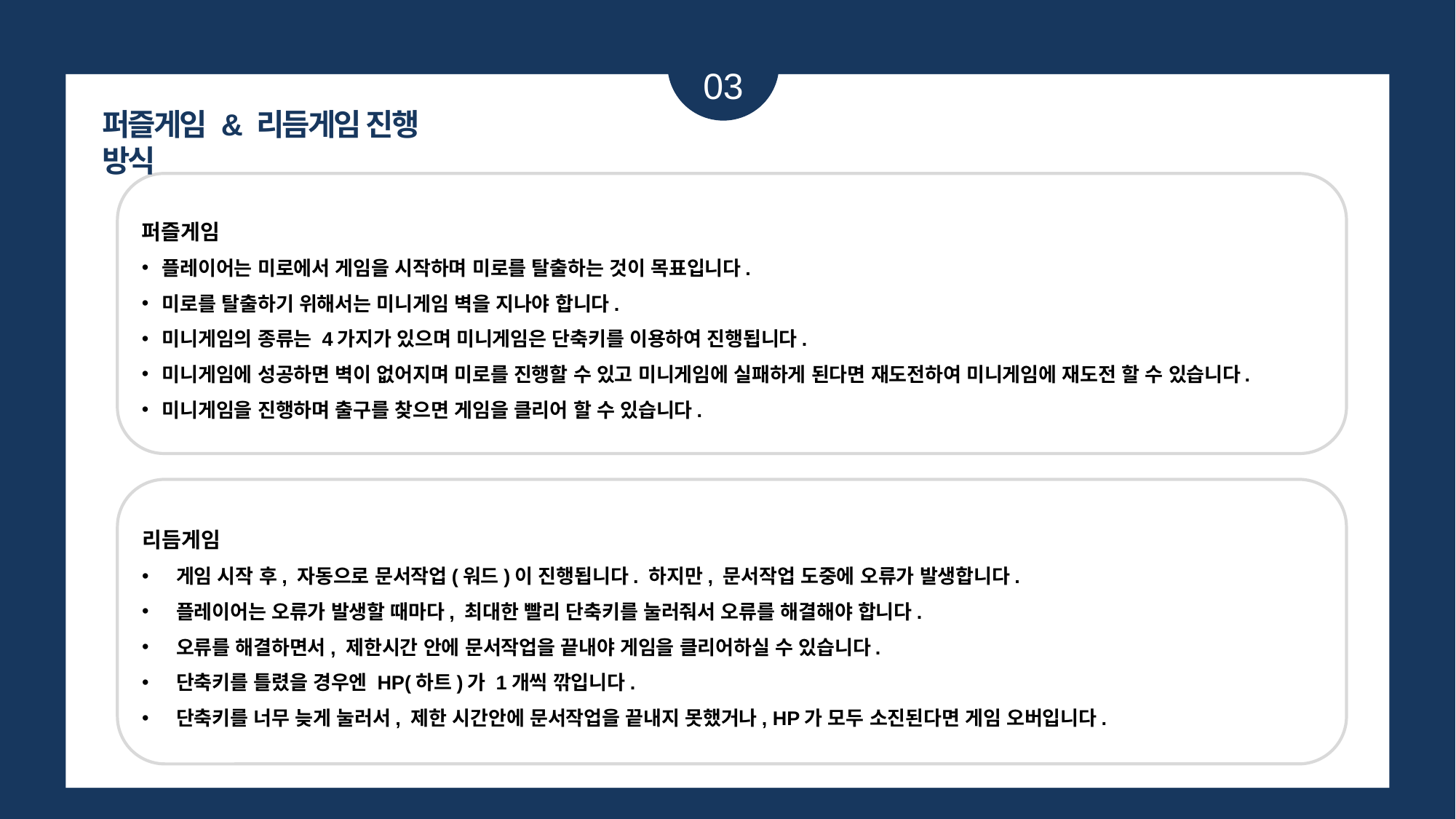

03

퍼즐게임 & 리듬게임 진행 방식
퍼즐게임
플레이어는 미로에서 게임을 시작하며 미로를 탈출하는 것이 목표입니다.
미로를 탈출하기 위해서는 미니게임 벽을 지나야 합니다.
미니게임의 종류는 4가지가 있으며 미니게임은 단축키를 이용하여 진행됩니다.
미니게임에 성공하면 벽이 없어지며 미로를 진행할 수 있고 미니게임에 실패하게 된다면 재도전하여 미니게임에 재도전 할 수 있습니다.
미니게임을 진행하며 출구를 찾으면 게임을 클리어 할 수 있습니다.
리듬게임
게임 시작 후, 자동으로 문서작업(워드)이 진행됩니다. 하지만, 문서작업 도중에 오류가 발생합니다.
플레이어는 오류가 발생할 때마다, 최대한 빨리 단축키를 눌러줘서 오류를 해결해야 합니다.
오류를 해결하면서, 제한시간 안에 문서작업을 끝내야 게임을 클리어하실 수 있습니다.
단축키를 틀렸을 경우엔 HP(하트)가 1개씩 깎입니다.
단축키를 너무 늦게 눌러서, 제한 시간안에 문서작업을 끝내지 못했거나, HP가 모두 소진된다면 게임 오버입니다.